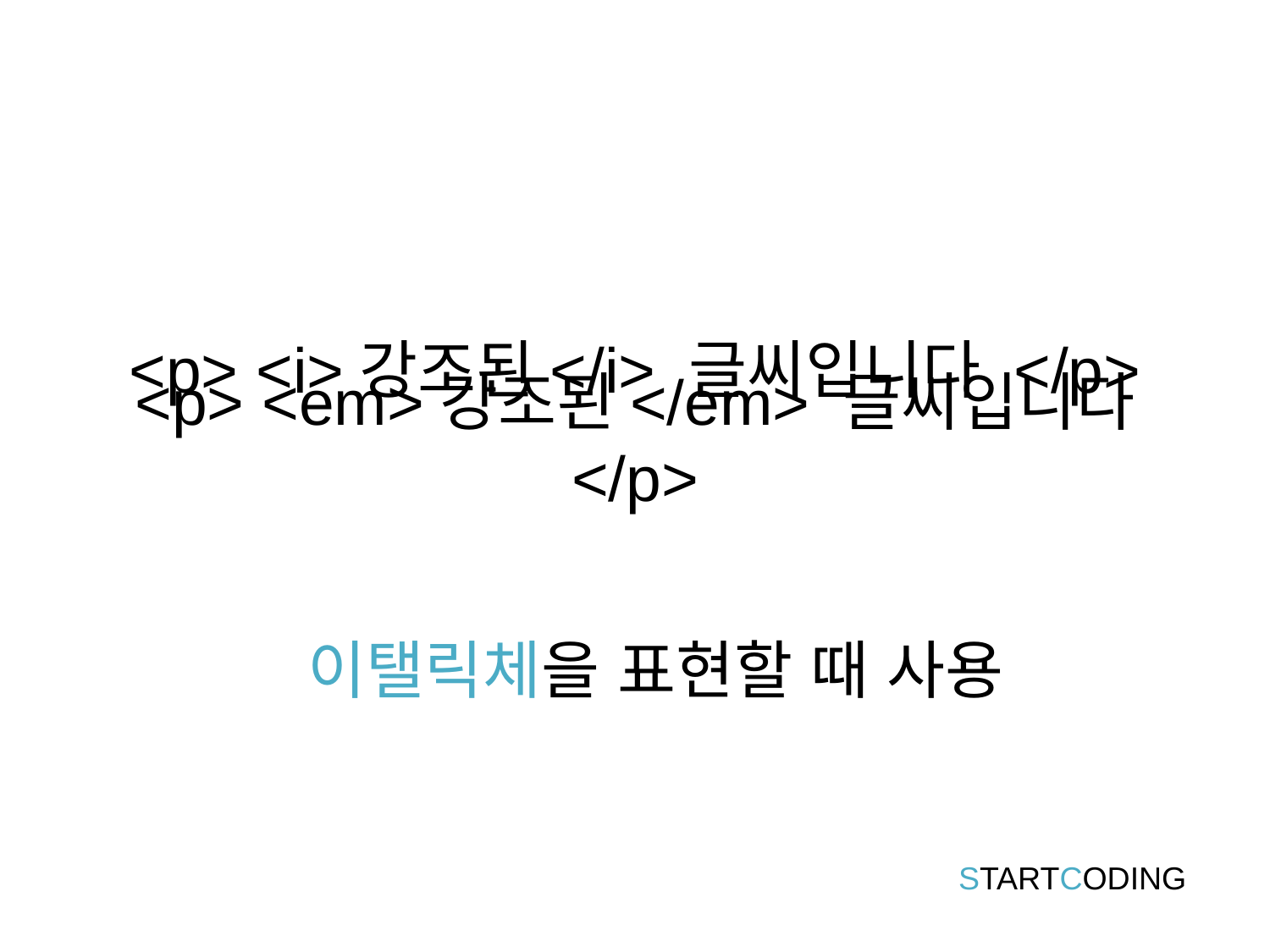

# <p> <i>강조된</i> 글씨입니다 </p>
<p> <em>강조된</em> 글씨입니다 </p>
이탤릭체을 표현할 때 사용
STARTCODING